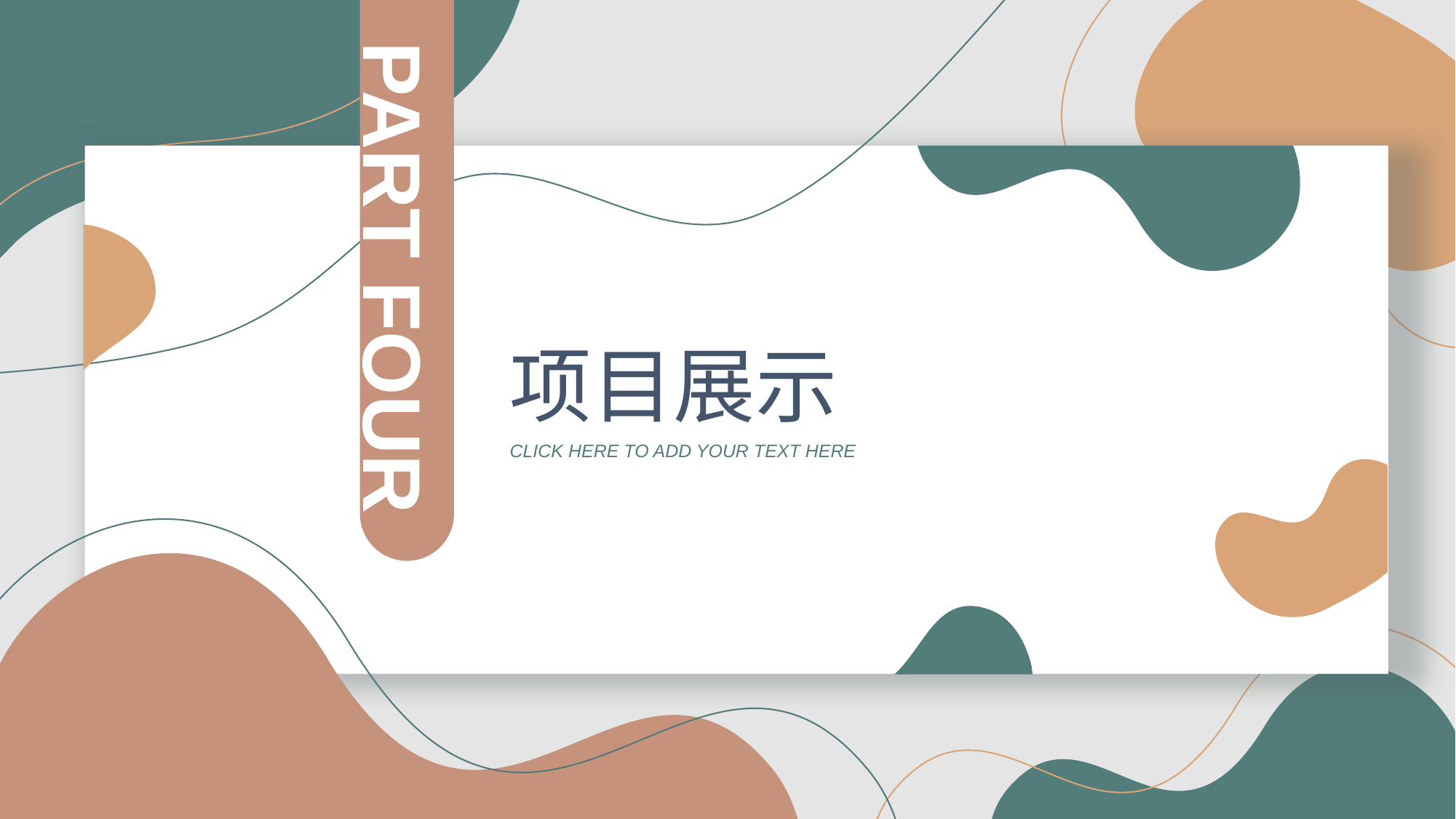

PART FOUR

项目展示

CLICK HERE TO ADD YOUR TEXT HERE